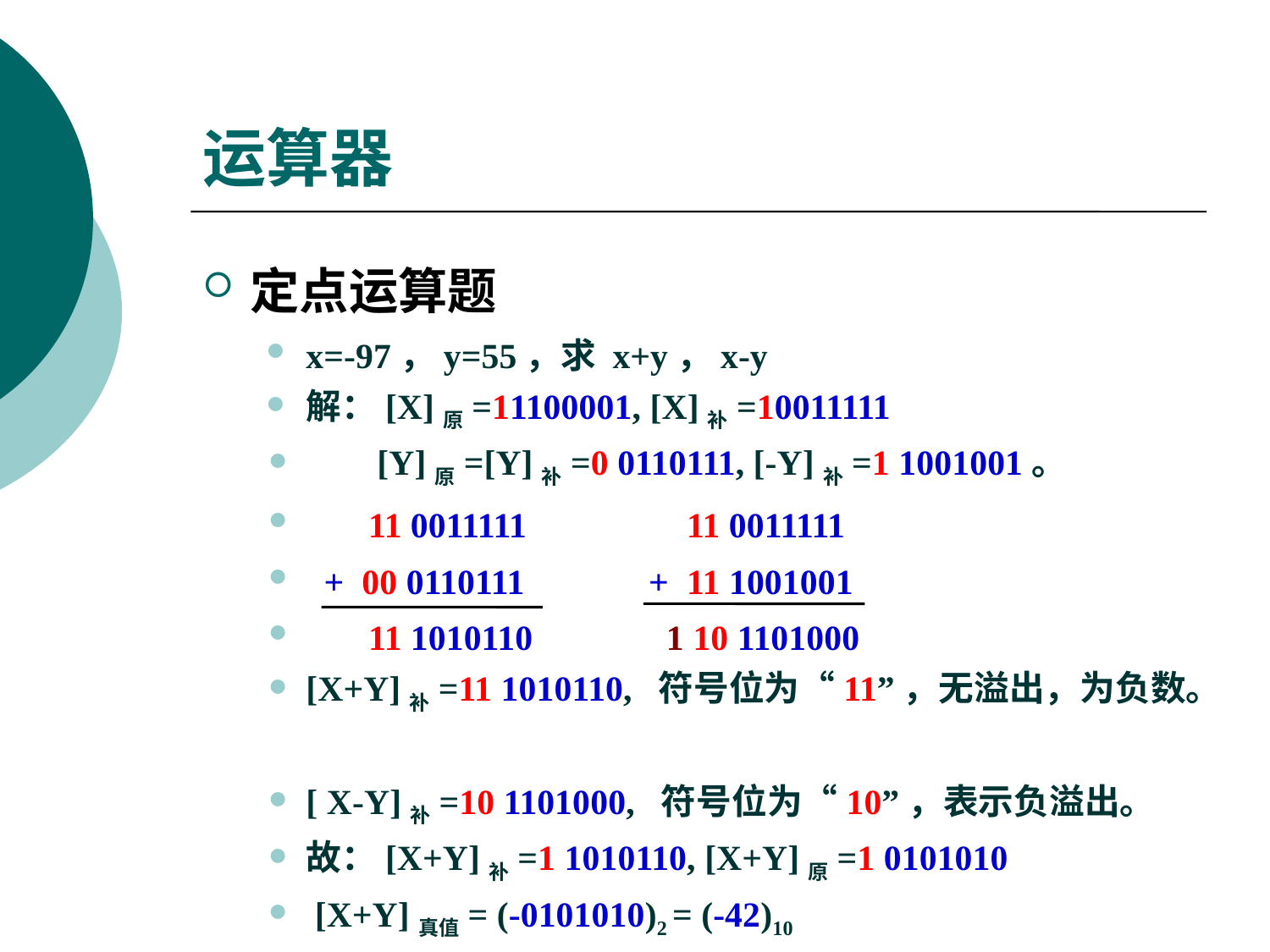

# 运算器
定点运算题
x=-97，y=55，求 x+y，x-y
解：[X]原=11100001, [X]补=10011111
        [Y]原=[Y]补=0 0110111, [-Y]补=1 1001001。
       11 0011111                  11 0011111
  +  00 0110111              +  11 1001001
       11 1010110               1 10 1101000
[X+Y]补=11 1010110,  符号位为“11”，无溢出，为负数。
[ X-Y]补=10 1101000,  符号位为“10”，表示负溢出。
故：[X+Y]补=1 1010110, [X+Y]原=1 0101010
 [X+Y]真值= (-0101010)2 = (-42)10